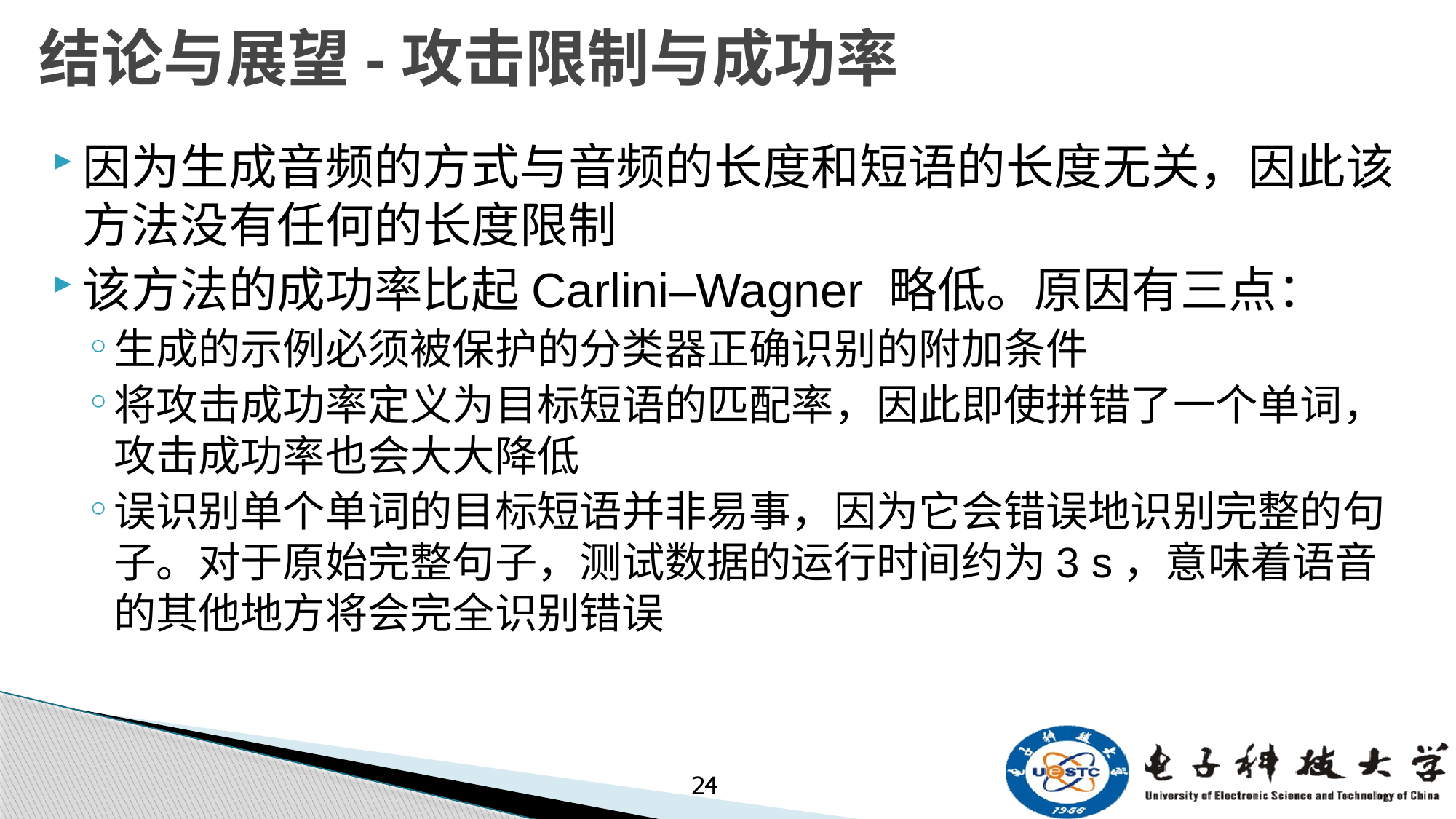

# 结论与展望-攻击限制与成功率
因为生成音频的方式与音频的长度和短语的长度无关，因此该方法没有任何的长度限制
该方法的成功率比起Carlini–Wagner 略低。原因有三点：
生成的示例必须被保护的分类器正确识别的附加条件
将攻击成功率定义为目标短语的匹配率，因此即使拼错了一个单词，攻击成功率也会大大降低
误识别单个单词的目标短语并非易事，因为它会错误地识别完整的句子。对于原始完整句子，测试数据的运行时间约为3 s，意味着语音的其他地方将会完全识别错误

24